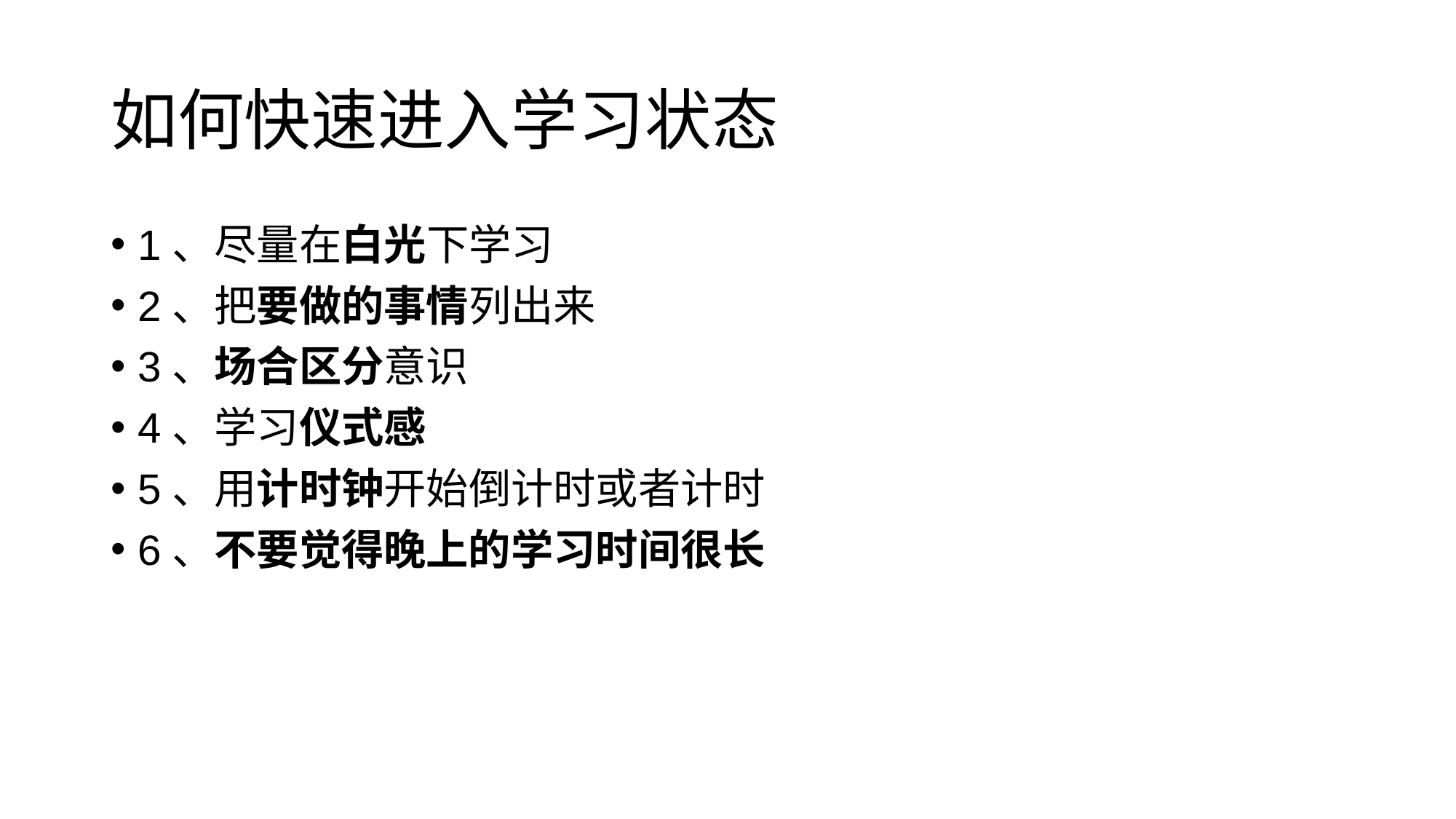

# 如何快速进入学习状态
1、尽量在白光下学习
2、把要做的事情列出来
3、场合区分意识
4、学习仪式感
5、用计时钟开始倒计时或者计时
6、不要觉得晚上的学习时间很长